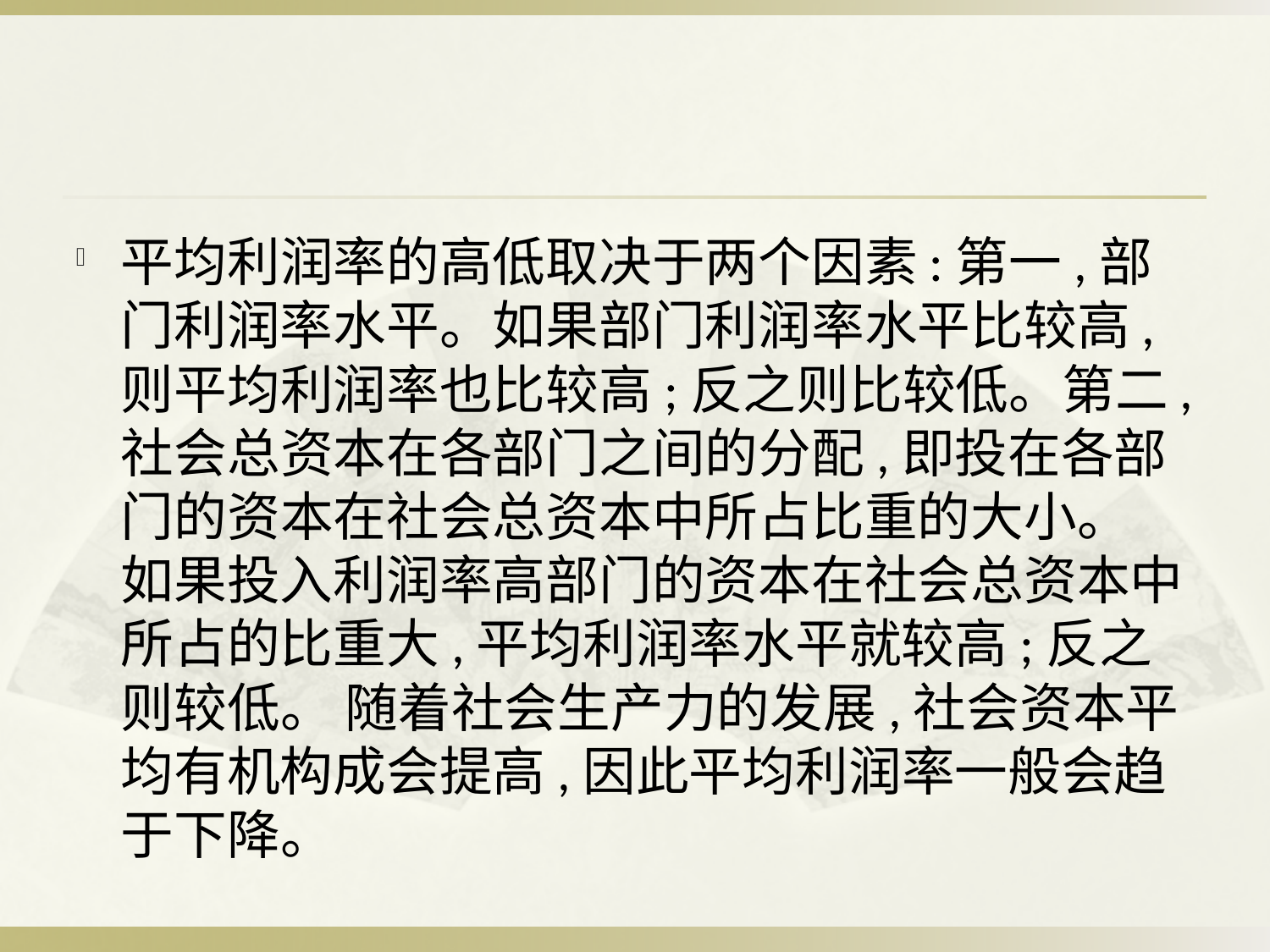

#
平均利润率的高低取决于两个因素:第一,部门利润率水平。如果部门利润率水平比较高,则平均利润率也比较高;反之则比较低。第二,社会总资本在各部门之间的分配,即投在各部门的资本在社会总资本中所占比重的大小。 如果投入利润率高部门的资本在社会总资本中所占的比重大,平均利润率水平就较高;反之则较低。 随着社会生产力的发展,社会资本平均有机构成会提高,因此平均利润率一般会趋于下降。